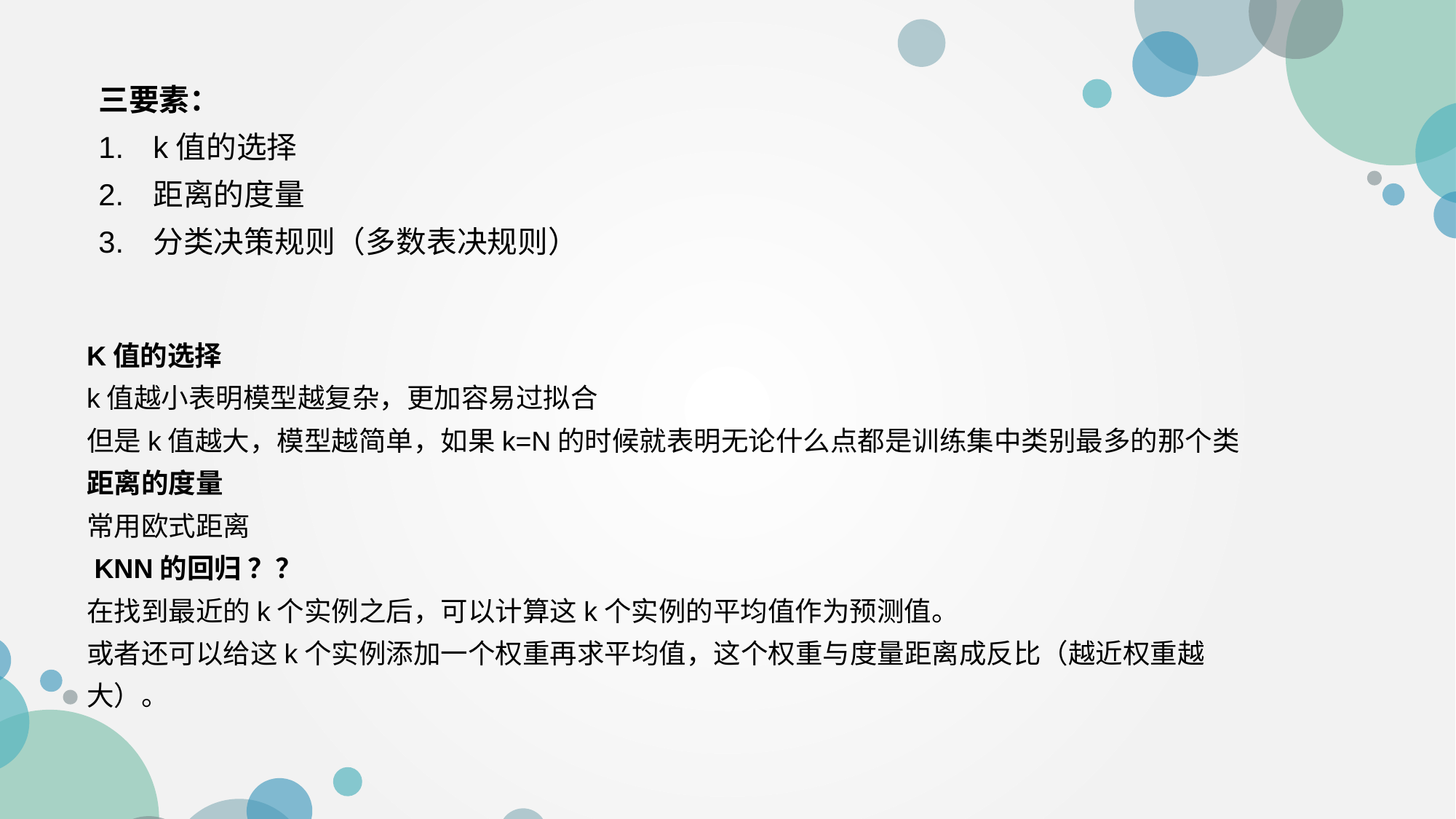

三要素：
k值的选择
距离的度量
分类决策规则（多数表决规则）
K值的选择
k值越小表明模型越复杂，更加容易过拟合
但是k值越大，模型越简单，如果k=N的时候就表明无论什么点都是训练集中类别最多的那个类
距离的度量
常用欧式距离
 KNN的回归 ？？
在找到最近的k个实例之后，可以计算这k个实例的平均值作为预测值。
或者还可以给这k个实例添加一个权重再求平均值，这个权重与度量距离成反比（越近权重越大）。